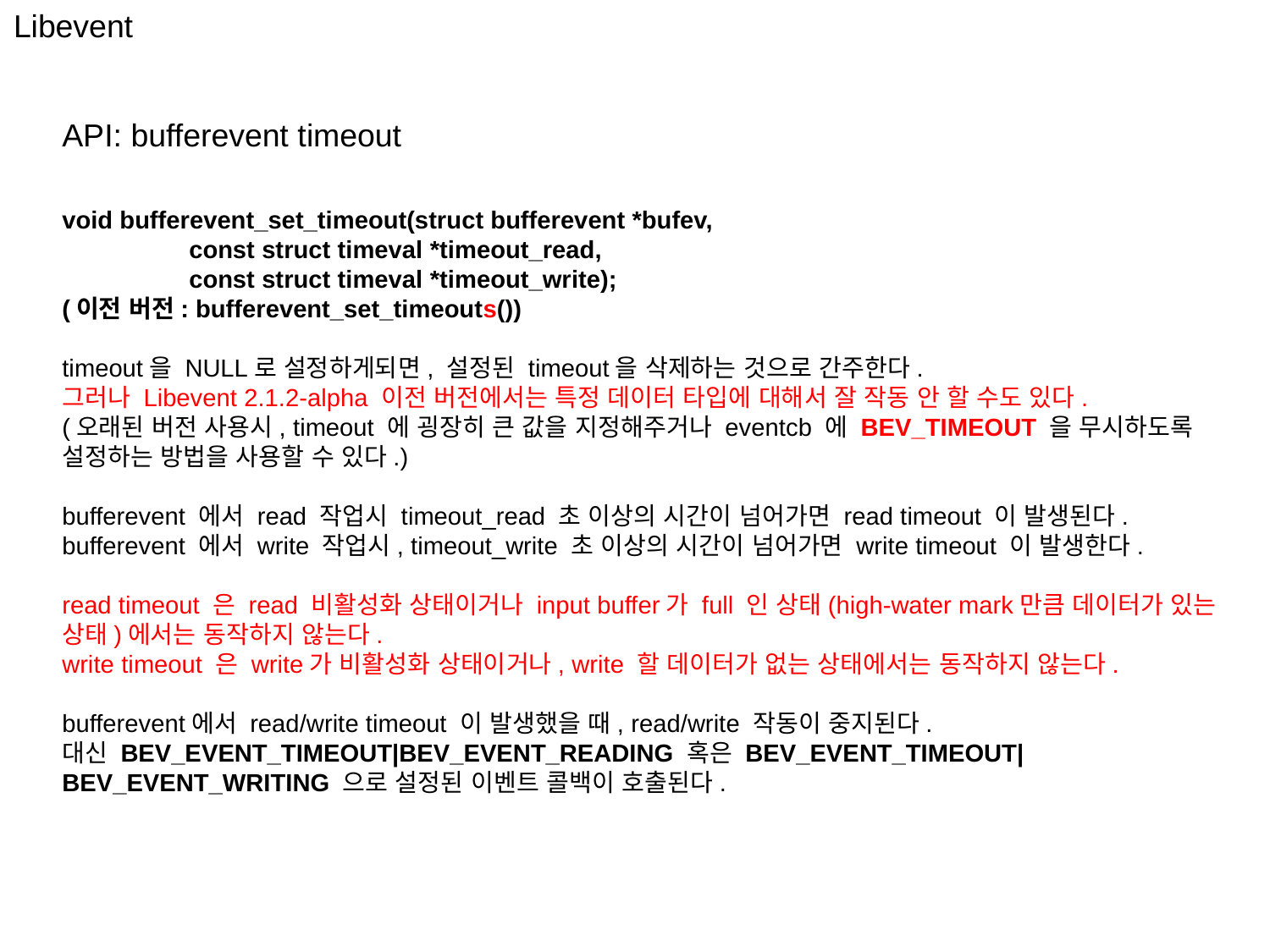

Libevent
API: bufferevent timeout
void bufferevent_set_timeout(struct bufferevent *bufev,
    	const struct timeval *timeout_read,
	const struct timeval *timeout_write);
(이전 버전: bufferevent_set_timeouts())

timeout을 NULL로 설정하게되면, 설정된 timeout을 삭제하는 것으로 간주한다.
그러나 Libevent 2.1.2-alpha 이전 버전에서는 특정 데이터 타입에 대해서 잘 작동 안 할 수도 있다.
(오래된 버전 사용시, timeout 에 굉장히 큰 값을 지정해주거나 eventcb 에 BEV_TIMEOUT 을 무시하도록 설정하는 방법을 사용할 수 있다.)

bufferevent 에서 read 작업시 timeout_read 초 이상의 시간이 넘어가면 read timeout 이 발생된다. bufferevent 에서 write 작업시, timeout_write 초 이상의 시간이 넘어가면 write timeout 이 발생한다.

read timeout 은 read 비활성화 상태이거나 input buffer가 full 인 상태(high-water mark만큼 데이터가 있는 상태)에서는 동작하지 않는다.
write timeout 은 write가 비활성화 상태이거나, write 할 데이터가 없는 상태에서는 동작하지 않는다.

bufferevent에서 read/write timeout 이 발생했을 때, read/write 작동이 중지된다.
대신 BEV_EVENT_TIMEOUT|BEV_EVENT_READING 혹은 BEV_EVENT_TIMEOUT|BEV_EVENT_WRITING 으로 설정된 이벤트 콜백이 호출된다.